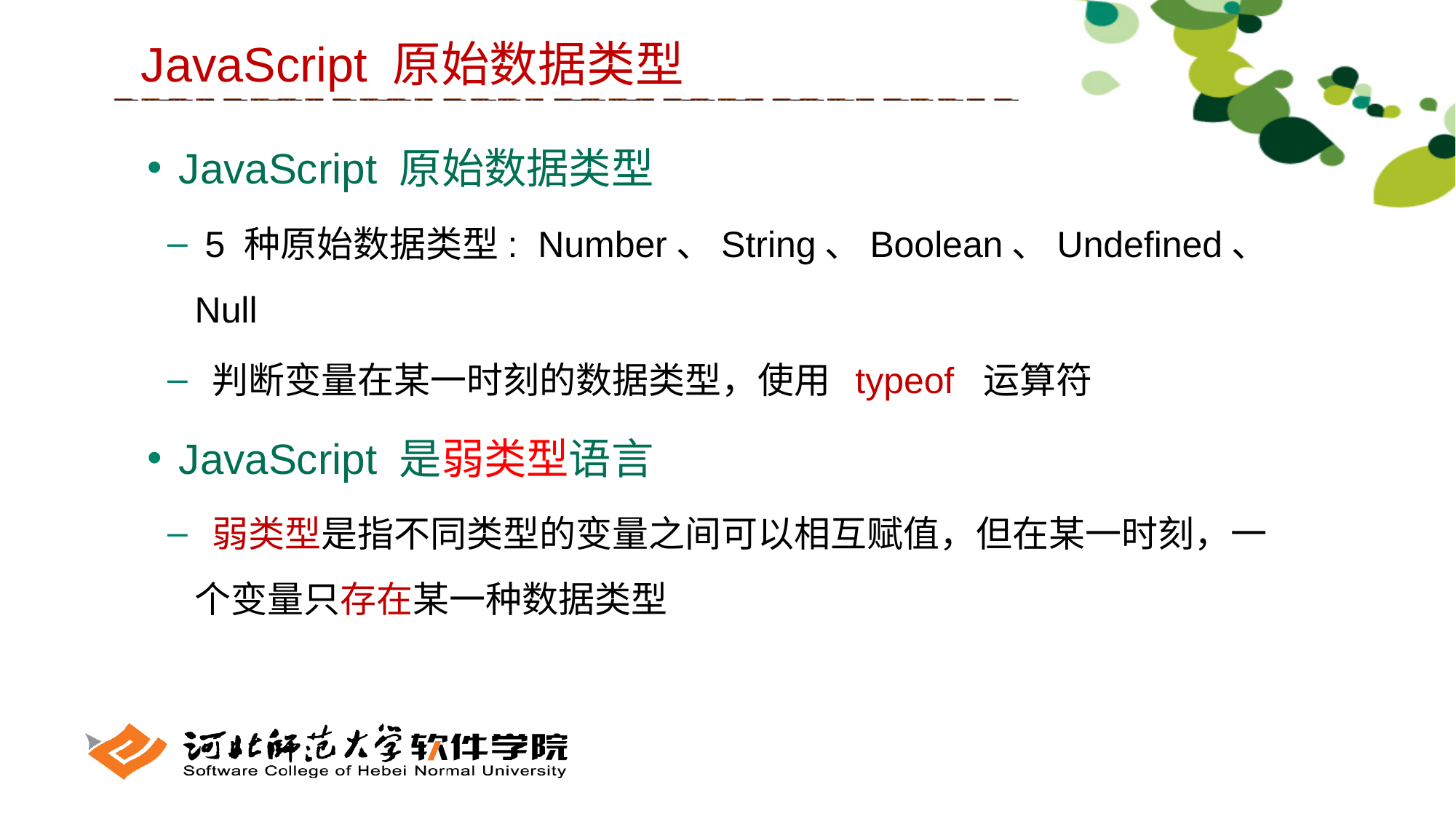

JavaScript 原始数据类型

 JavaScript 原始数据类型
 5 种原始数据类型:  Number、String、Boolean、Undefined、Null
 判断变量在某一时刻的数据类型，使用  typeof  运算符
 JavaScript 是弱类型语言
 弱类型是指不同类型的变量之间可以相互赋值，但在某一时刻，一个变量只存在某一种数据类型